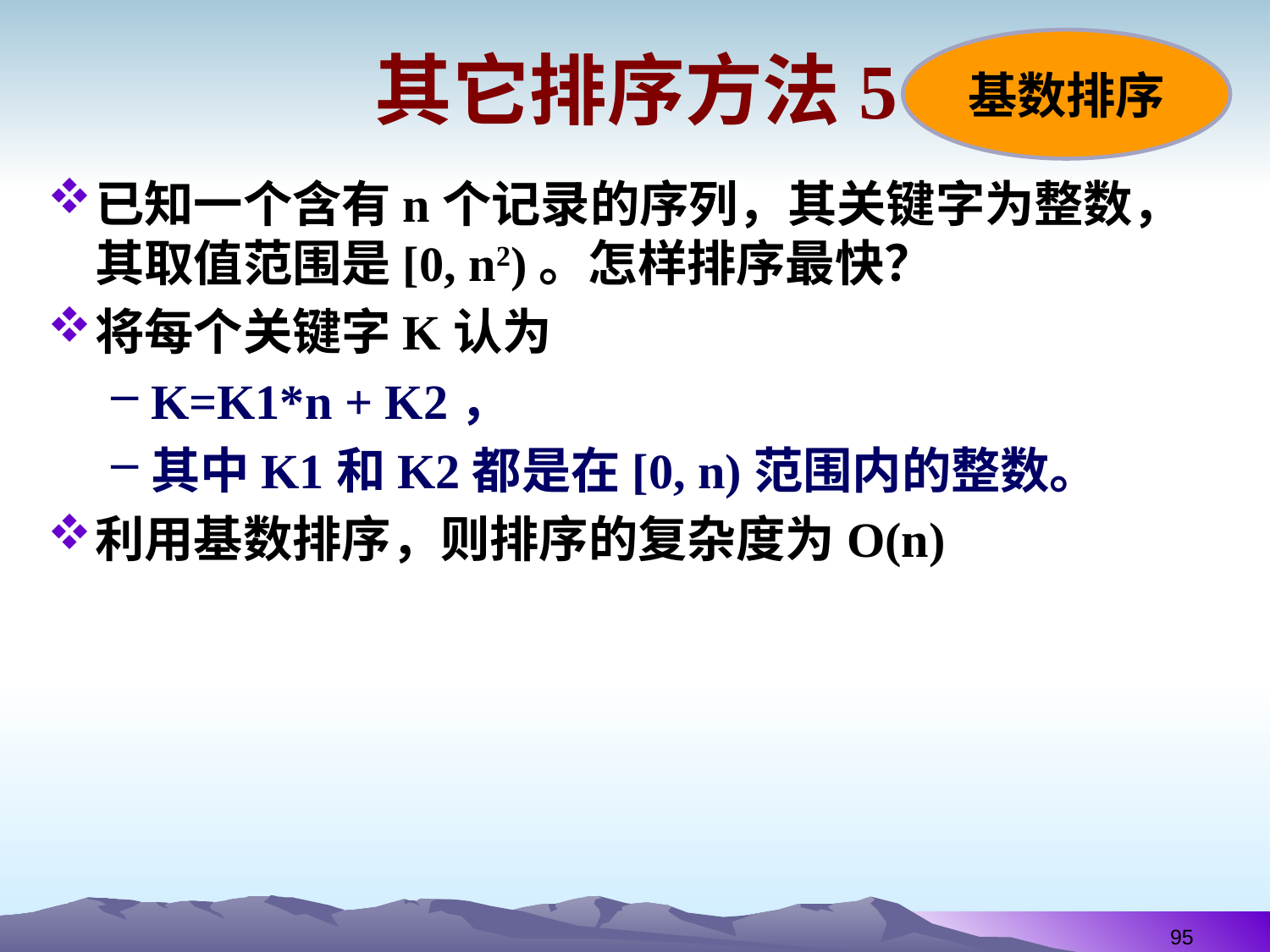

# 其它排序方法5
基数排序
已知一个含有n个记录的序列，其关键字为整数，其取值范围是[0, n2)。怎样排序最快？
将每个关键字K认为
K=K1*n + K2，
其中K1和K2都是在[0, n)范围内的整数。
利用基数排序，则排序的复杂度为O(n)

95